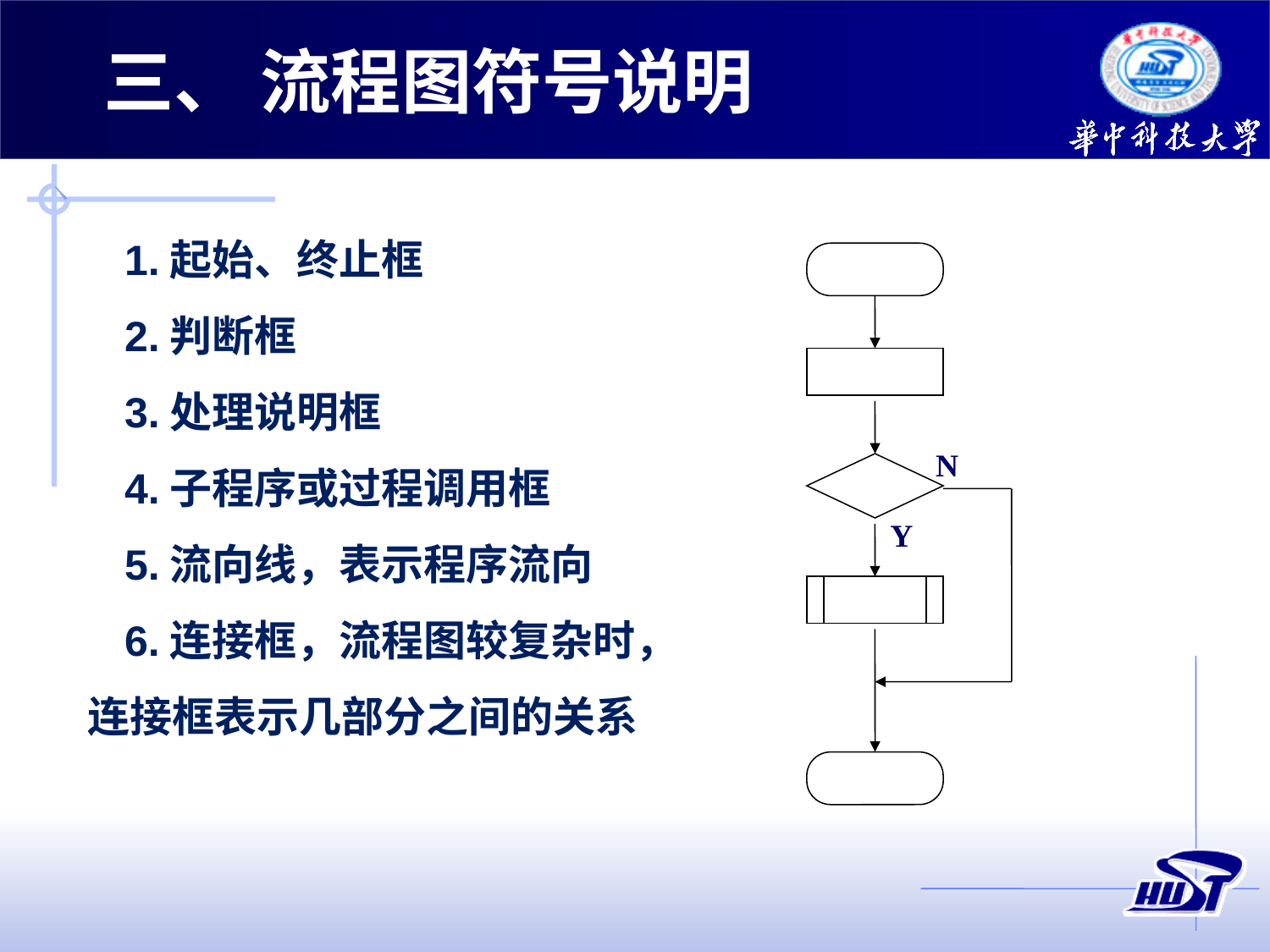

三、 流程图符号说明
1.起始、终止框
2.判断框
3.处理说明框
4.子程序或过程调用框
5.流向线，表示程序流向
6.连接框，流程图较复杂时，连接框表示几部分之间的关系

N

Y